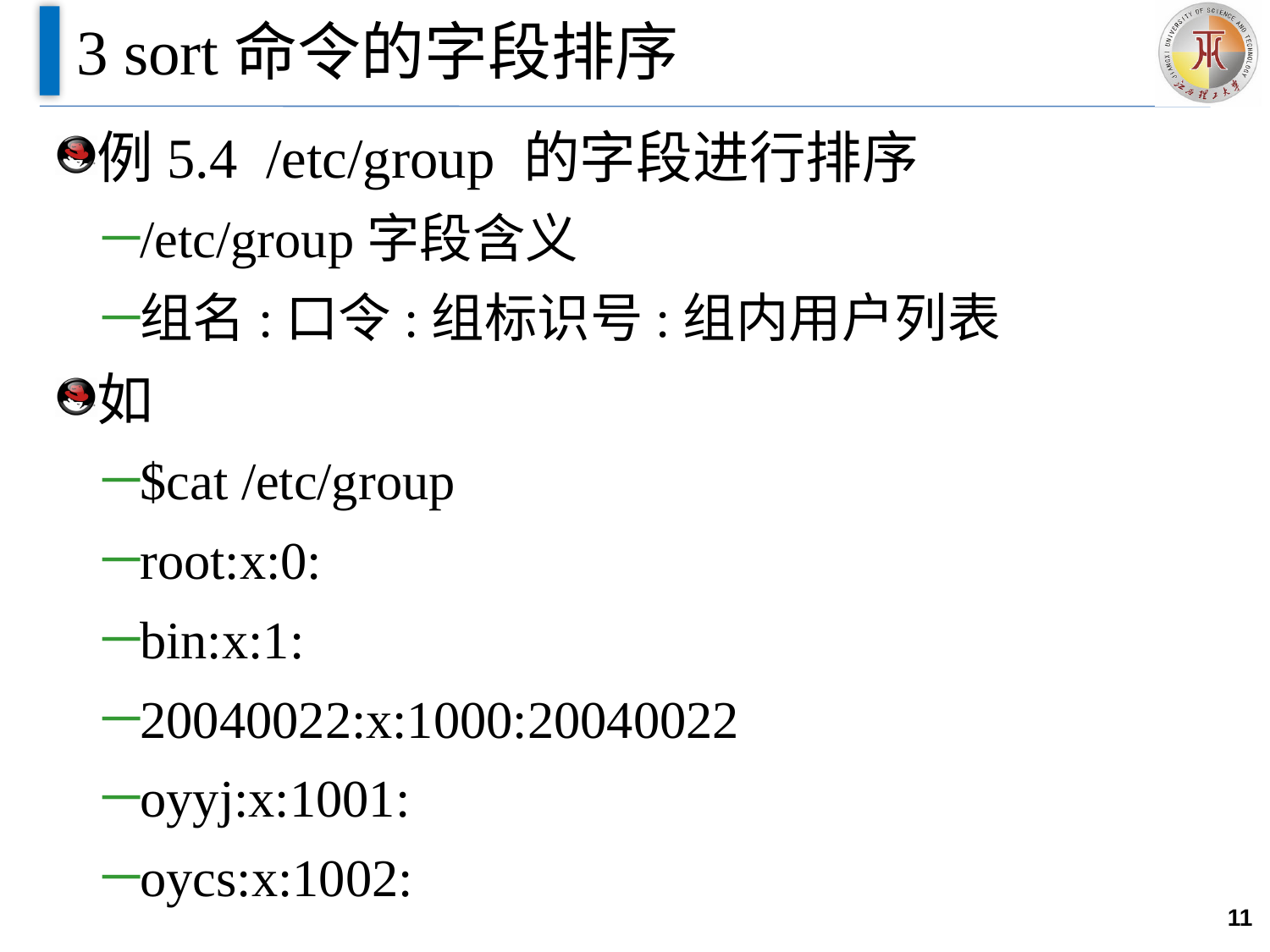

# 3 sort命令的字段排序
例5.4  /etc/group 的字段进行排序
/etc/group字段含义
组名:口令:组标识号:组内用户列表
如
$cat /etc/group
root:x:0:
bin:x:1:
20040022:x:1000:20040022
oyyj:x:1001:
oycs:x:1002:
11